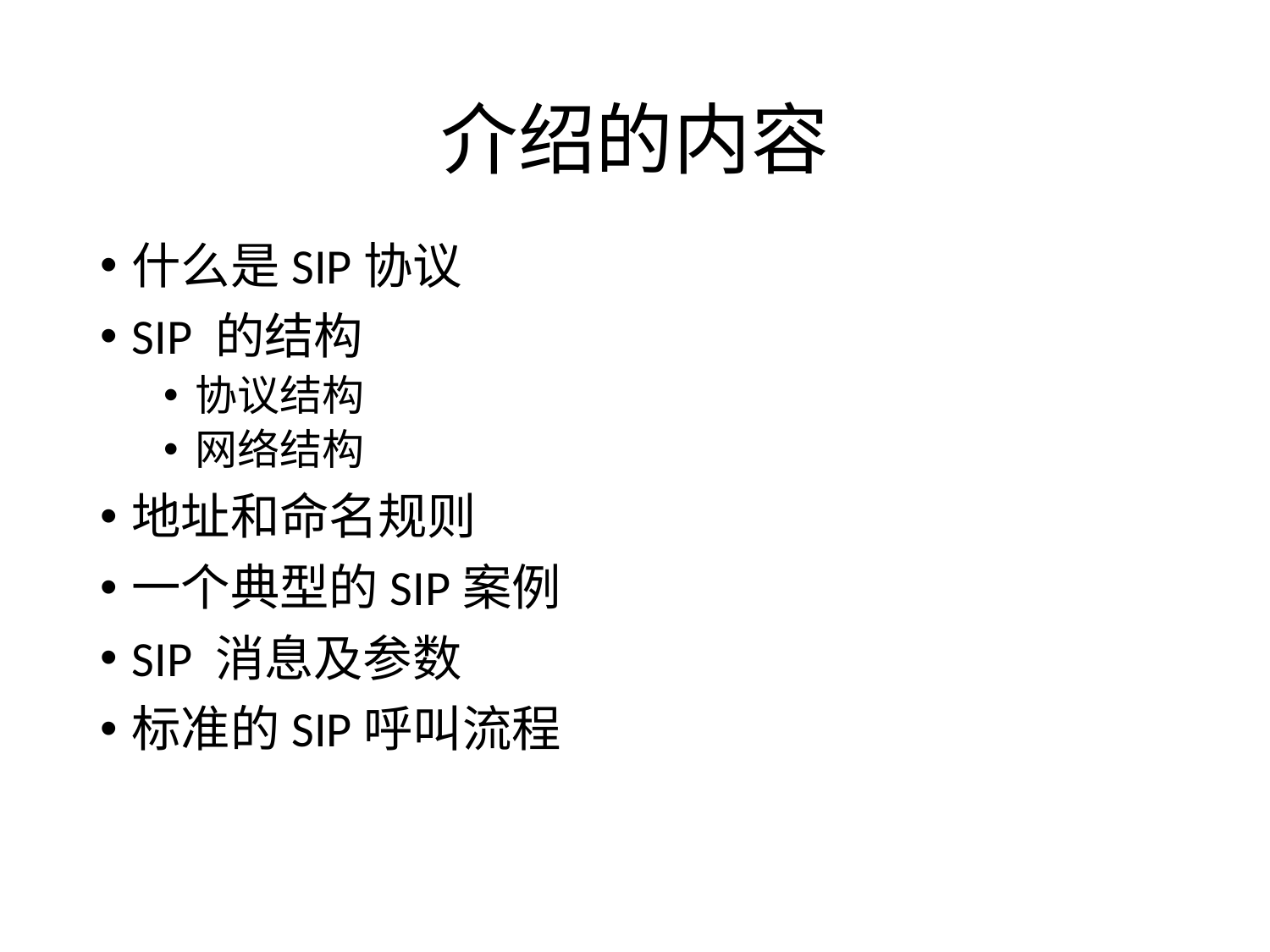

# 介绍的内容
什么是SIP协议
SIP 的结构
协议结构
网络结构
地址和命名规则
一个典型的SIP案例
SIP 消息及参数
标准的SIP呼叫流程